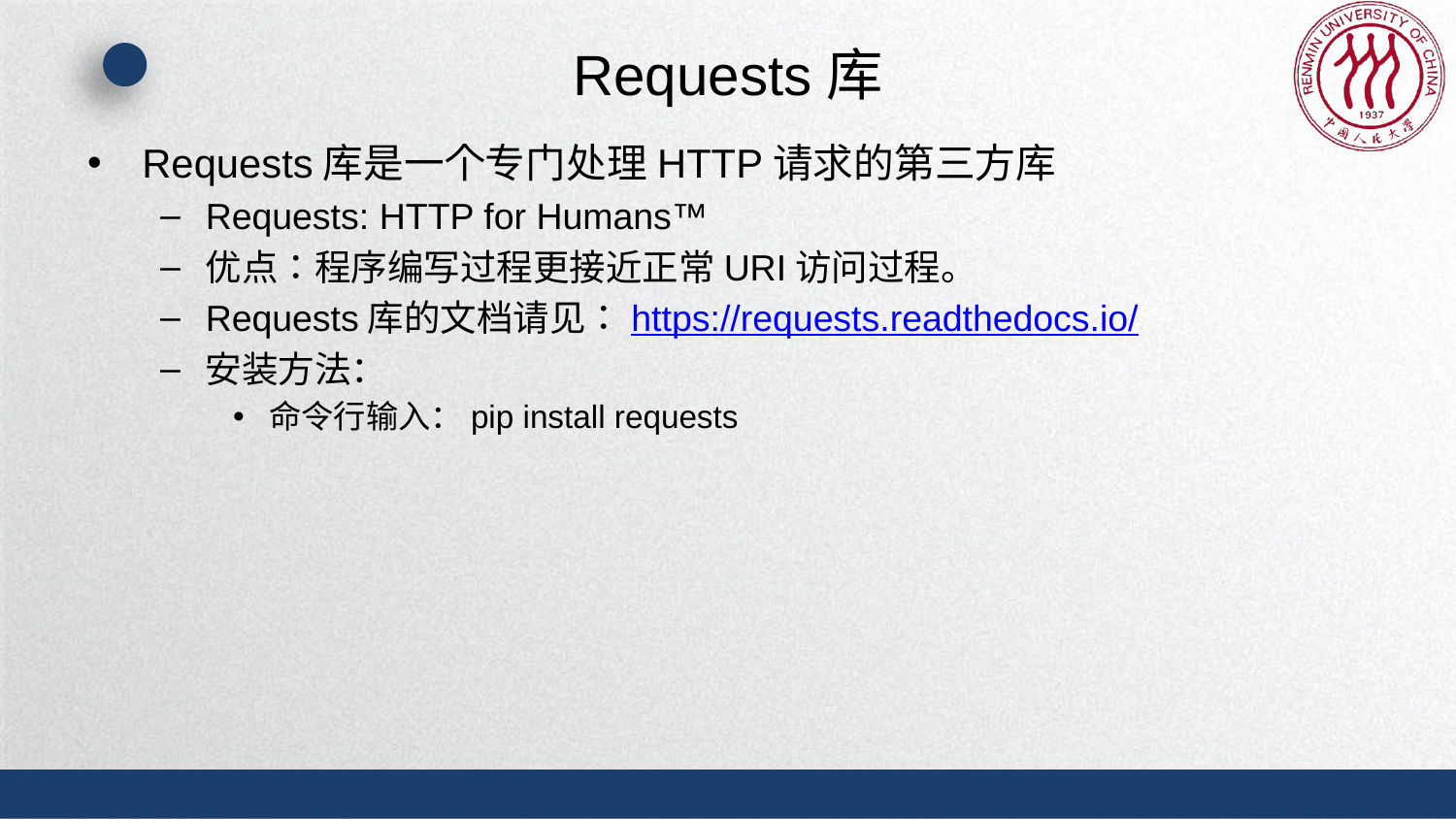

# Requests库
Requests库是一个专门处理HTTP请求的第三方库
Requests: HTTP for Humans™
优点：程序编写过程更接近正常URI访问过程。
Requests库的文档请见：https://requests.readthedocs.io/
安装方法：
命令行输入：pip install requests